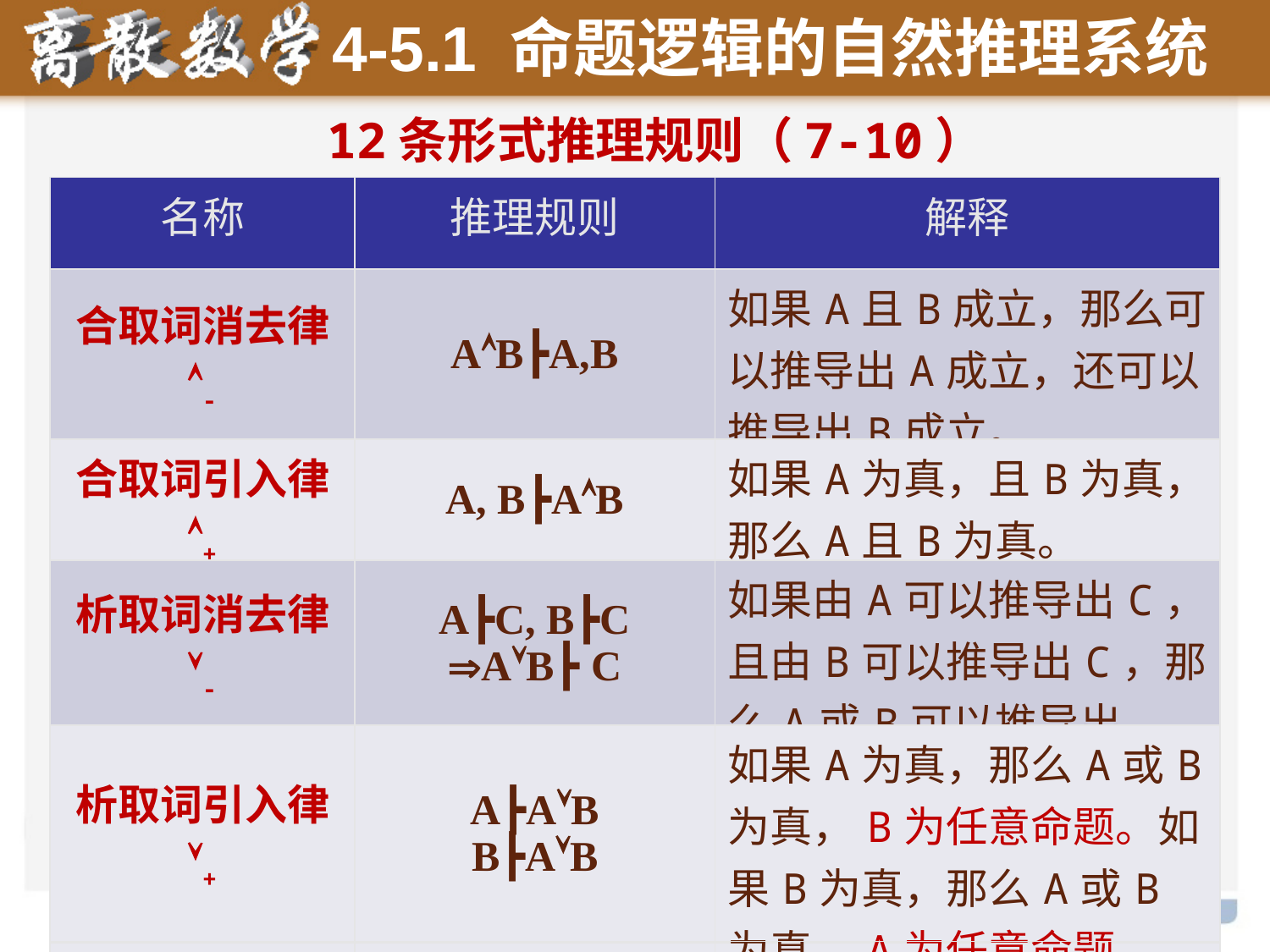

4-5.1 命题逻辑的自然推理系统
12条形式推理规则（7-10）
| 名称 | 推理规则 | 解释 |
| --- | --- | --- |
| 合取词消去律 ∧- | A∧B┣A,B | 如果A且B成立，那么可以推导出A成立，还可以推导出B成立。 |
| 合取词引入律 ∧+ | A, B┣A∧B | 如果A为真，且B为真，那么A且B为真。 |
| 析取词消去律 ∨- | A┣C, B┣C ⇒A∨B┣ C | 如果由A可以推导出C，且由B可以推导出C，那么A或B可以推导出C。 |
| 析取词引入律 ∨+ | A┣A∨B B┣A∨B | 如果A为真，那么A或B为真，B为任意命题。如果B为真，那么A或B为真，A为任意命题。 |
| 名称 | 推理规则 | 解释 |
| --- | --- | --- |
| 合取词消去律 →- | A∧B┣A,B | 如果A且B成立，那么可以推导出A成立，还可以推导出B成立。 |
| 合取词引入律 →+ | A, B┣A∧B | 如果A为真，且B为真，那么A且B为真。 |
|  |  |  |
|  |  |  |
| 名称 | 推理规则 | 解释 |
| --- | --- | --- |
| 合取词消去律 →- | A∧B┣A,B | 如果A且B成立，那么可以推导出A成立，还可以推导出B成立。 |
| 合取词引入律 →+ | A, B┣A∧B | 如果A为真，且B为真，那么A且B为真。 |
| 析取词消去律 →- | A∨B┣ A,B |  |
| 析取词引入律 →+ | A,B┣A∨B |  |